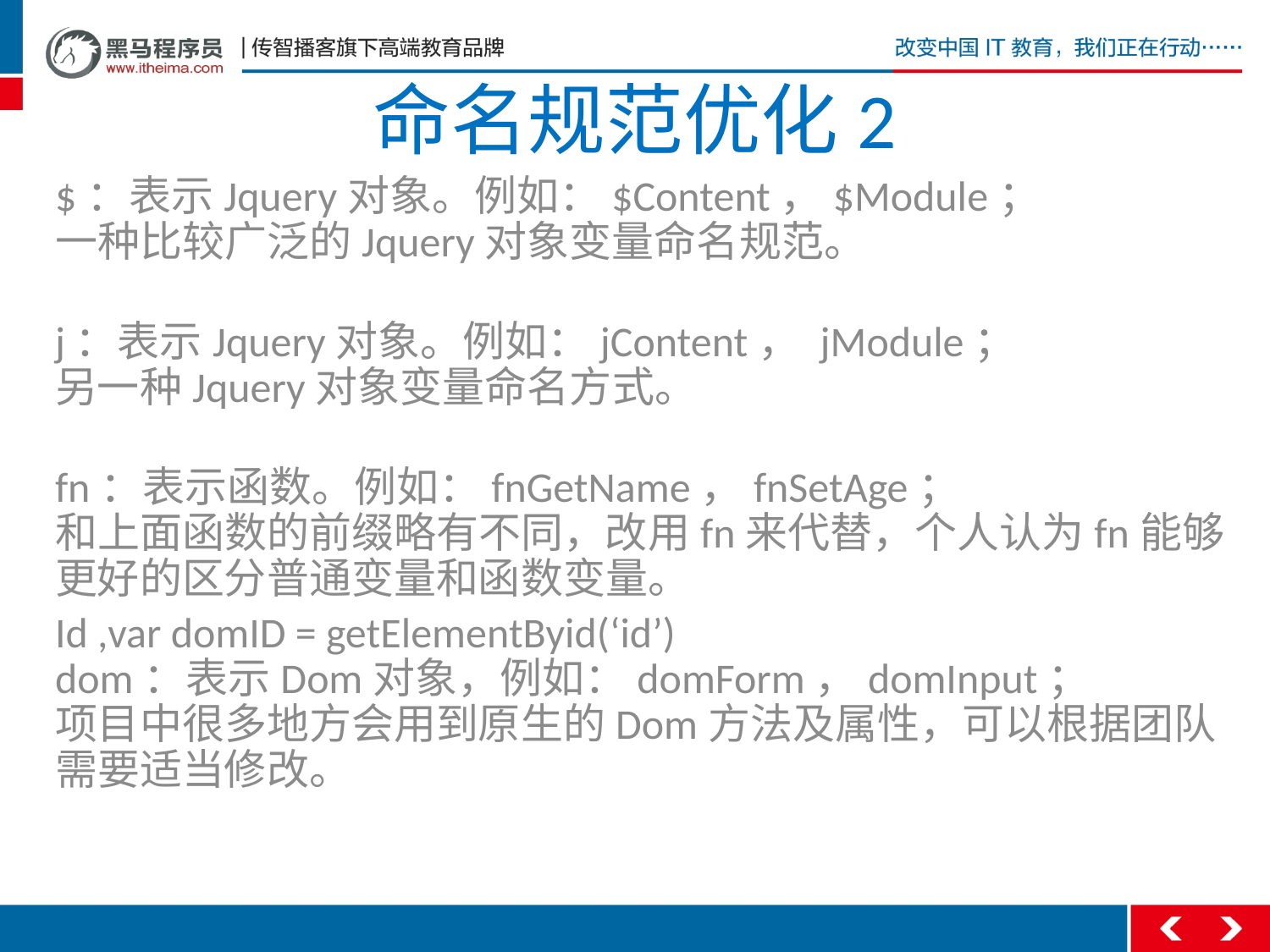

# 命名规范优化2
$：表示Jquery对象。例如：$Content，$Module；
一种比较广泛的Jquery对象变量命名规范。
j：表示Jquery对象。例如：jContent， jModule；
另一种Jquery对象变量命名方式。
fn：表示函数。例如：fnGetName，fnSetAge；
和上面函数的前缀略有不同，改用fn来代替，个人认为fn能够更好的区分普通变量和函数变量。
Id ,var domID = getElementByid(‘id’)
dom：表示Dom对象，例如：domForm，domInput；
项目中很多地方会用到原生的Dom方法及属性，可以根据团队需要适当修改。